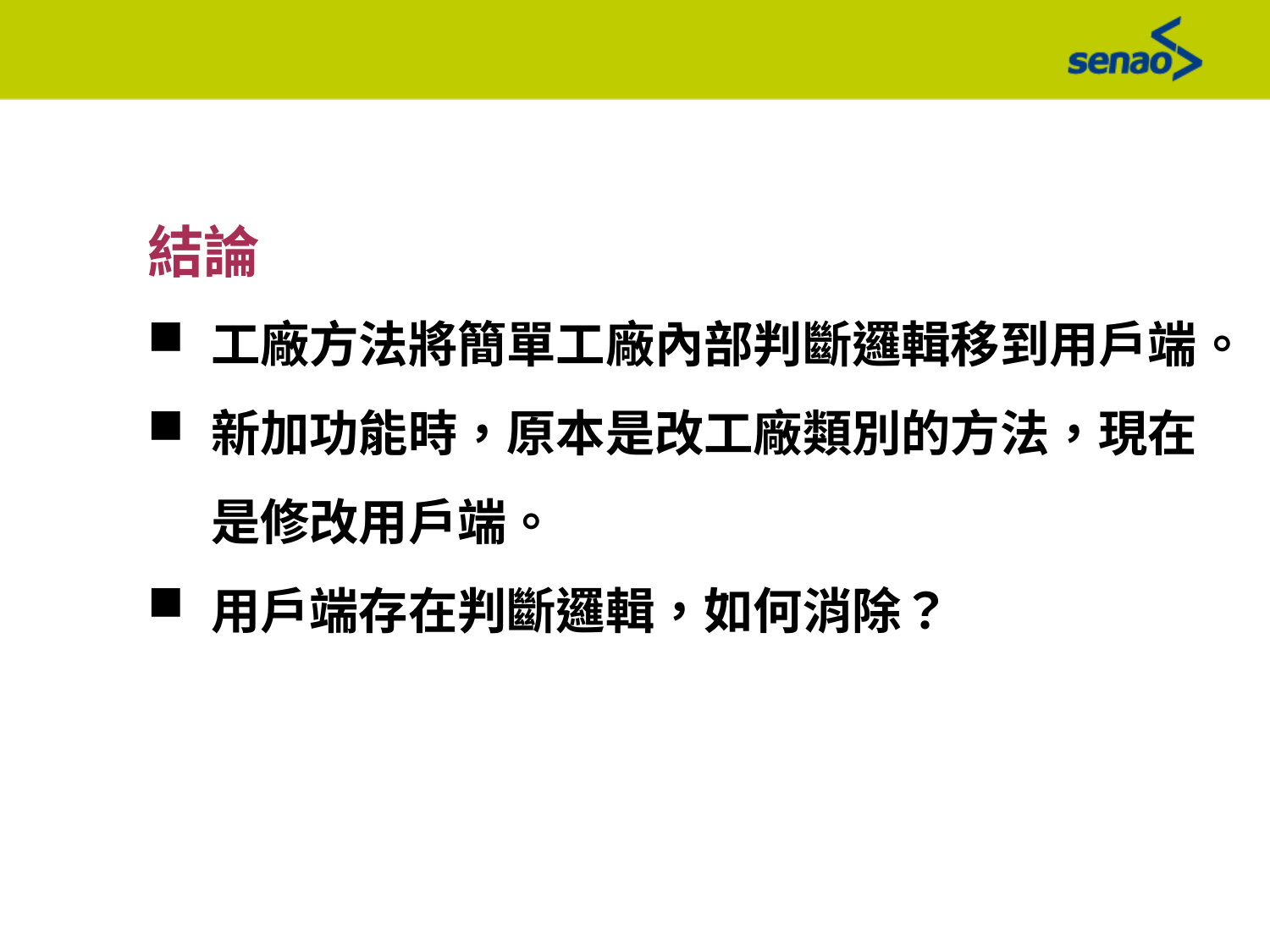

結論
工廠方法將簡單工廠內部判斷邏輯移到用戶端。
新加功能時，原本是改工廠類別的方法，現在是修改用戶端。
用戶端存在判斷邏輯，如何消除？